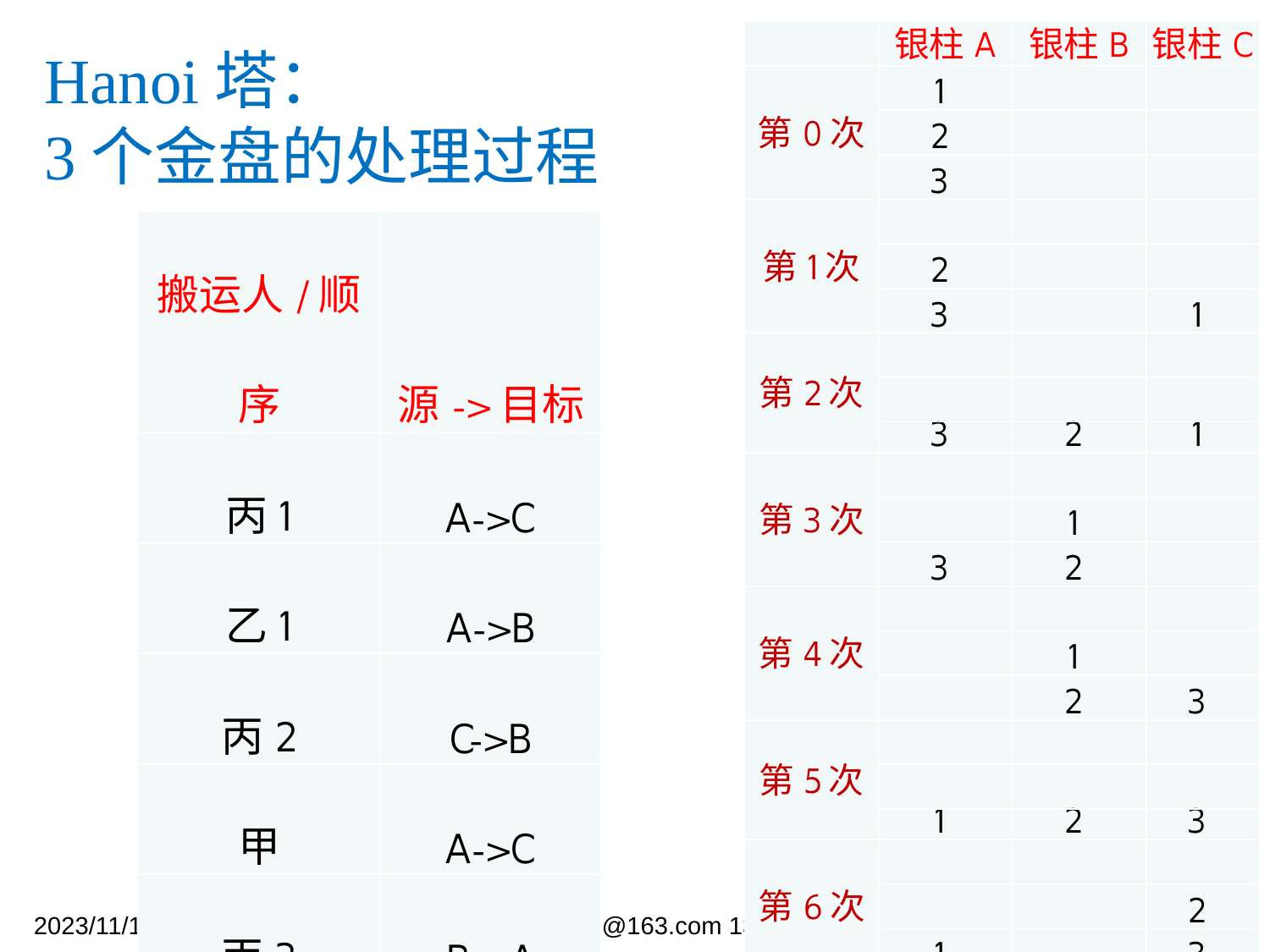

|  | 银柱A | 银柱B | 银柱C |
| --- | --- | --- | --- |
| 第0次 | 1 |  |  |
|  | 2 |  |  |
|  | 3 |  |  |
| 第1次 |  |  |  |
|  | 2 |  |  |
|  | 3 |  | 1 |
| 第2次 |  |  |  |
|  |  |  |  |
|  | 3 | 2 | 1 |
| 第3次 |  |  |  |
|  |  | 1 |  |
|  | 3 | 2 |  |
| 第4次 |  |  |  |
|  |  | 1 |  |
|  |  | 2 | 3 |
| 第5次 |  |  |  |
|  |  |  |  |
|  | 1 | 2 | 3 |
| 第6次 |  |  |  |
|  |  |  | 2 |
|  | 1 |  | 3 |
| 结果 |  |  | 1 |
|  |  |  | 2 |
|  |  |  | 3 |
Hanoi塔：
3个金盘的处理过程
| 搬运人/顺序 | 源->目标 |
| --- | --- |
| 丙1 | A->C |
| 乙1 | A->B |
| 丙2 | C->B |
| 甲 | A->C |
| 丙3 | B->A |
| 乙2 | B->C |
| 丙4 | A->C |
2023/11/13
王化雨 whuayu000@163.com 13306442222
48/23